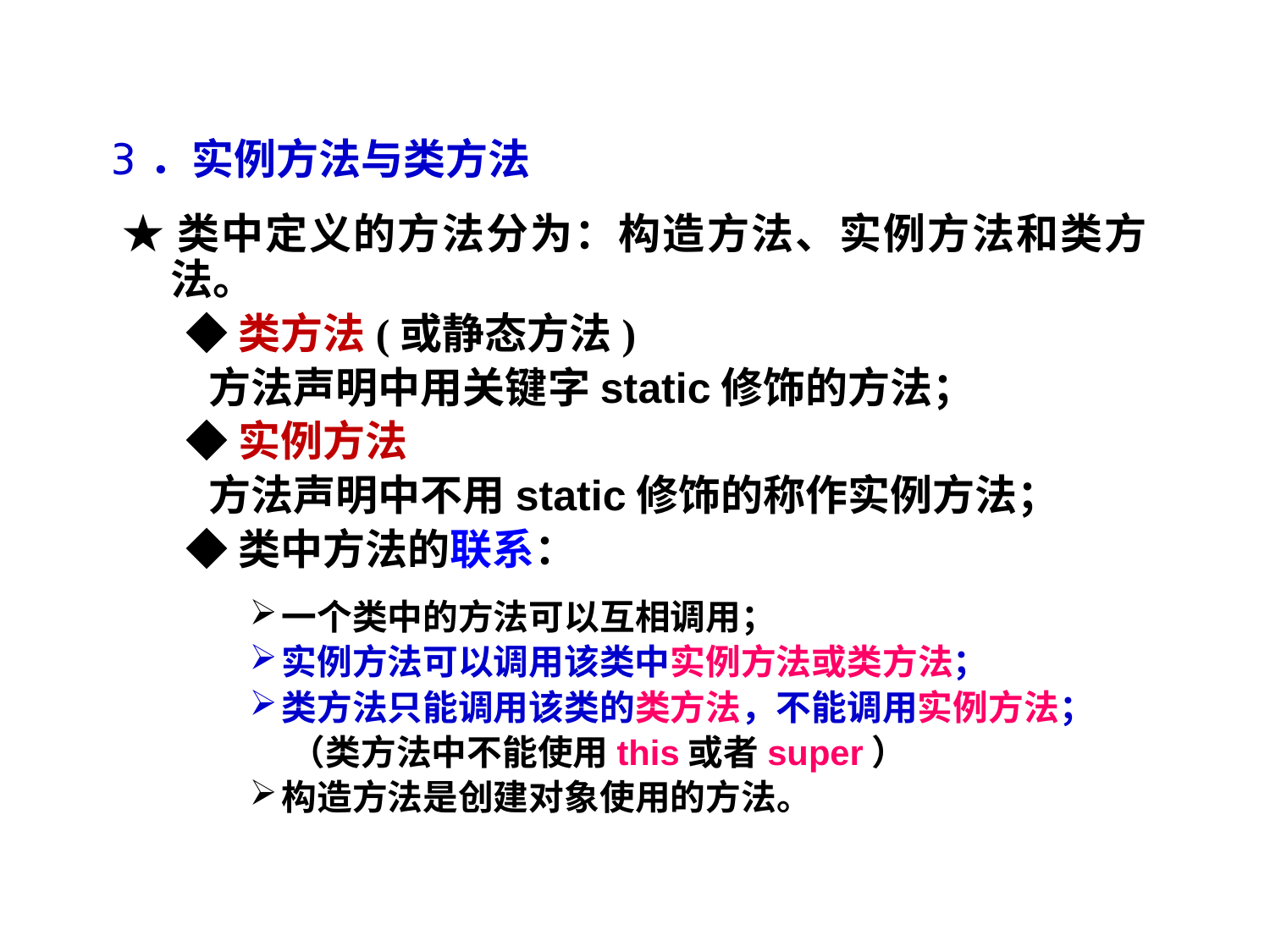

3．实例方法与类方法
★类中定义的方法分为：构造方法、实例方法和类方法。
◆类方法(或静态方法)
        方法声明中用关键字static修饰的方法；
◆实例方法
        方法声明中不用static修饰的称作实例方法；
◆类中方法的联系：

一个类中的方法可以互相调用；
实例方法可以调用该类中实例方法或类方法；
类方法只能调用该类的类方法，不能调用实例方法；
    （类方法中不能使用this或者super）
构造方法是创建对象使用的方法。